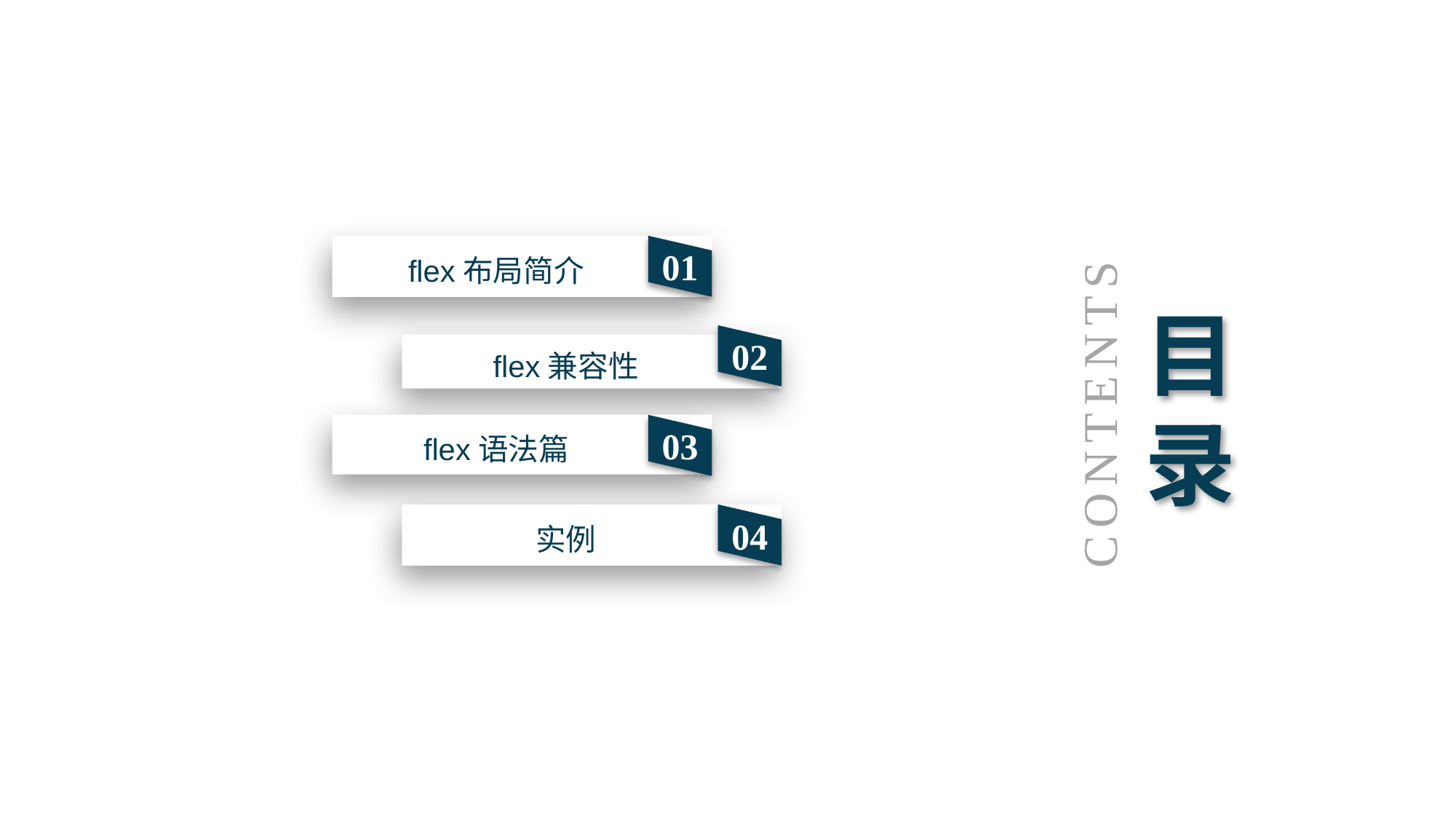

01
flex布局简介
02
flex兼容性
目录
CONTENTS
flex语法篇
03
实例
04